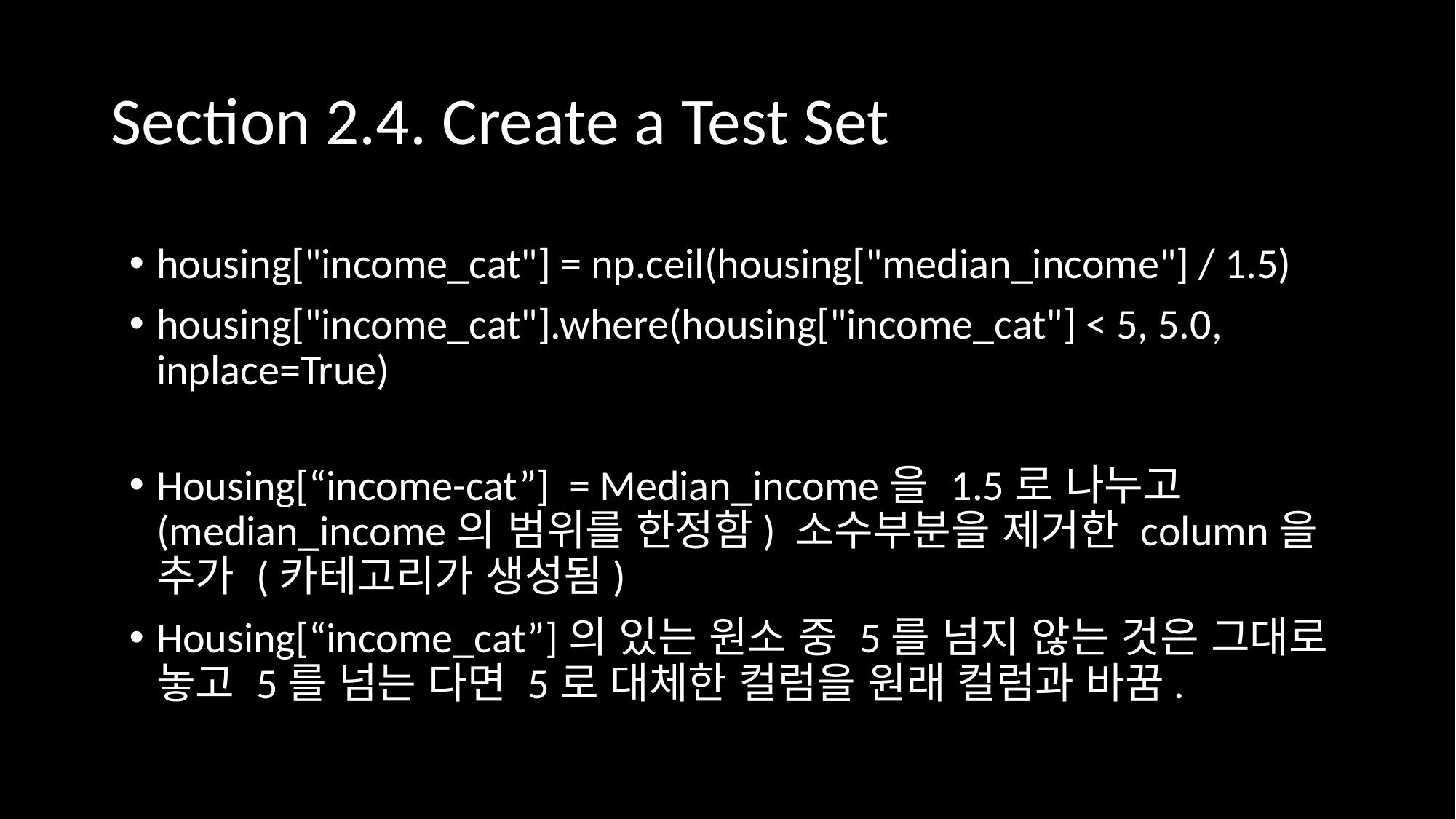

# Section 2.4. Create a Test Set
housing["income_cat"] = np.ceil(housing["median_income"] / 1.5)
housing["income_cat"].where(housing["income_cat"] < 5, 5.0, inplace=True)
Housing[“income-cat”]  = Median_income을 1.5로 나누고 (median_income의 범위를 한정함) 소수부분을 제거한 column을 추가 (카테고리가 생성됨)
Housing[“income_cat”]의 있는 원소 중 5를 넘지 않는 것은 그대로 놓고 5를 넘는 다면 5로 대체한 컬럼을 원래 컬럼과 바꿈.